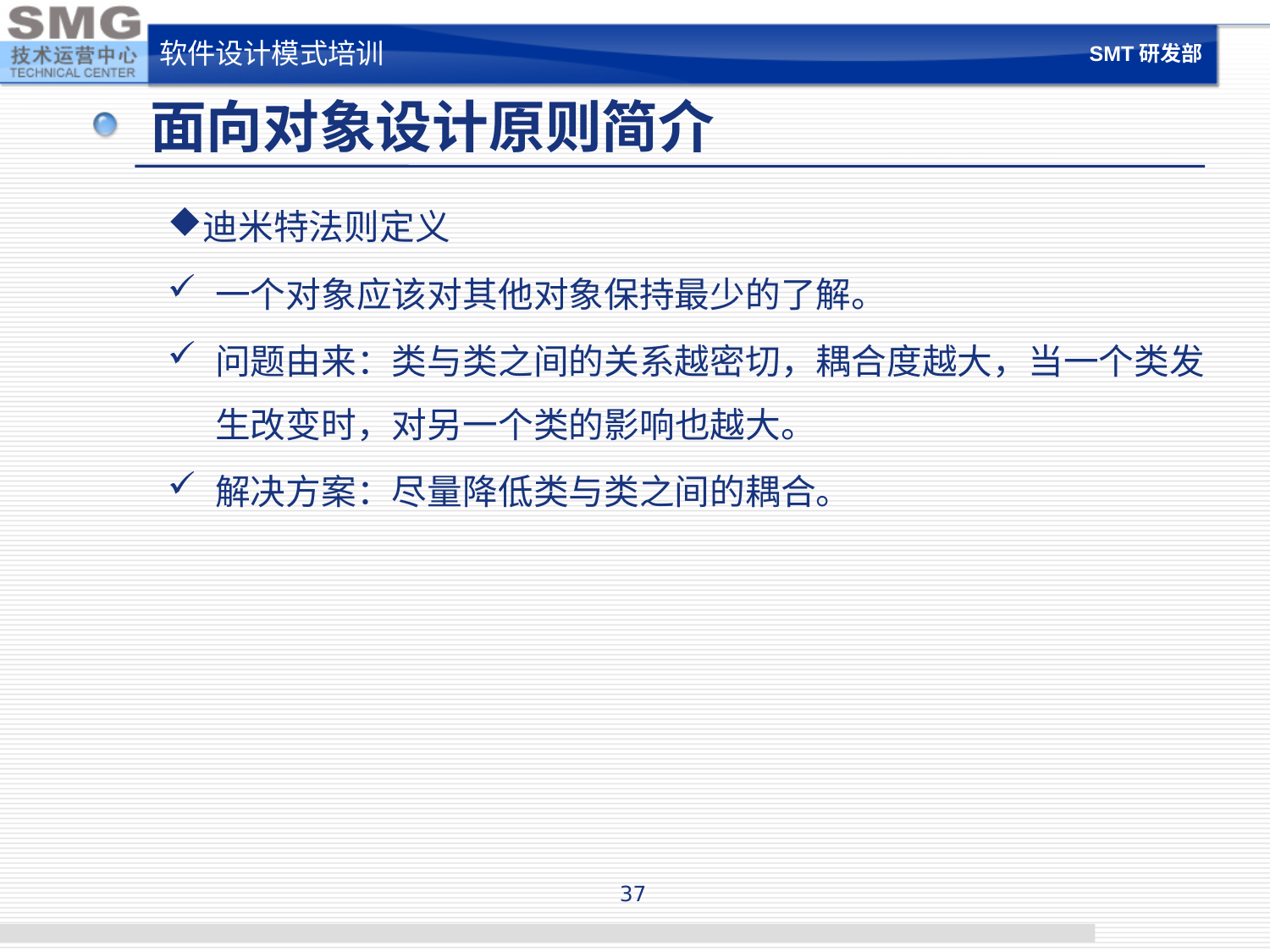

SMT研发部
软件设计模式培训
# 面向对象设计原则简介
迪米特法则定义
一个对象应该对其他对象保持最少的了解。
问题由来：类与类之间的关系越密切，耦合度越大，当一个类发生改变时，对另一个类的影响也越大。
解决方案：尽量降低类与类之间的耦合。

37